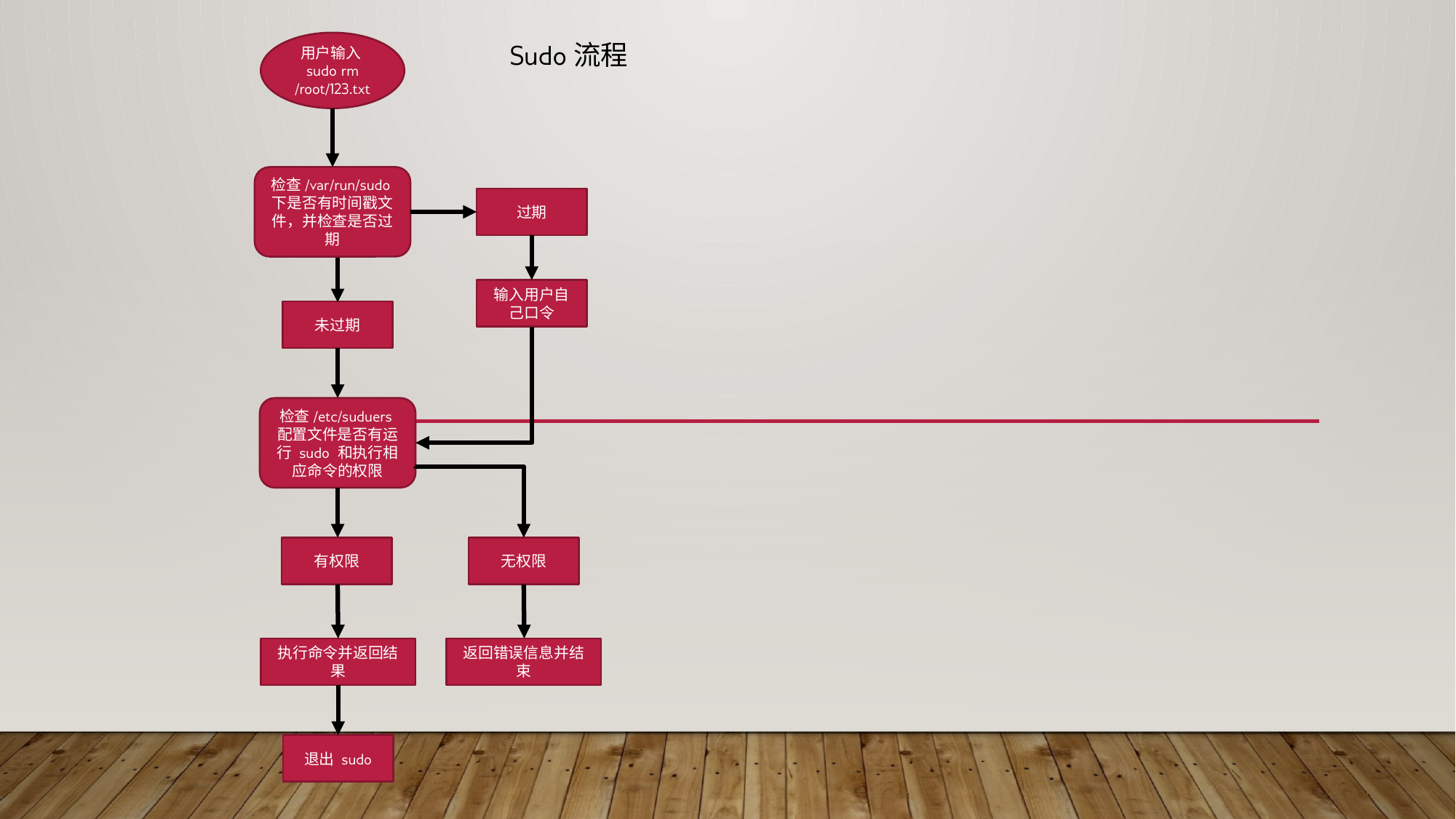

用户输入sudo rm /root/123.txt
Sudo流程
检查/var/run/sudo下是否有时间戳文件，并检查是否过期
过期
输入用户自己口令
未过期
检查/etc/suduers配置文件是否有运行 sudo 和执行相应命令的权限
有权限
无权限
返回错误信息并结束
执行命令并返回结果
退出 sudo